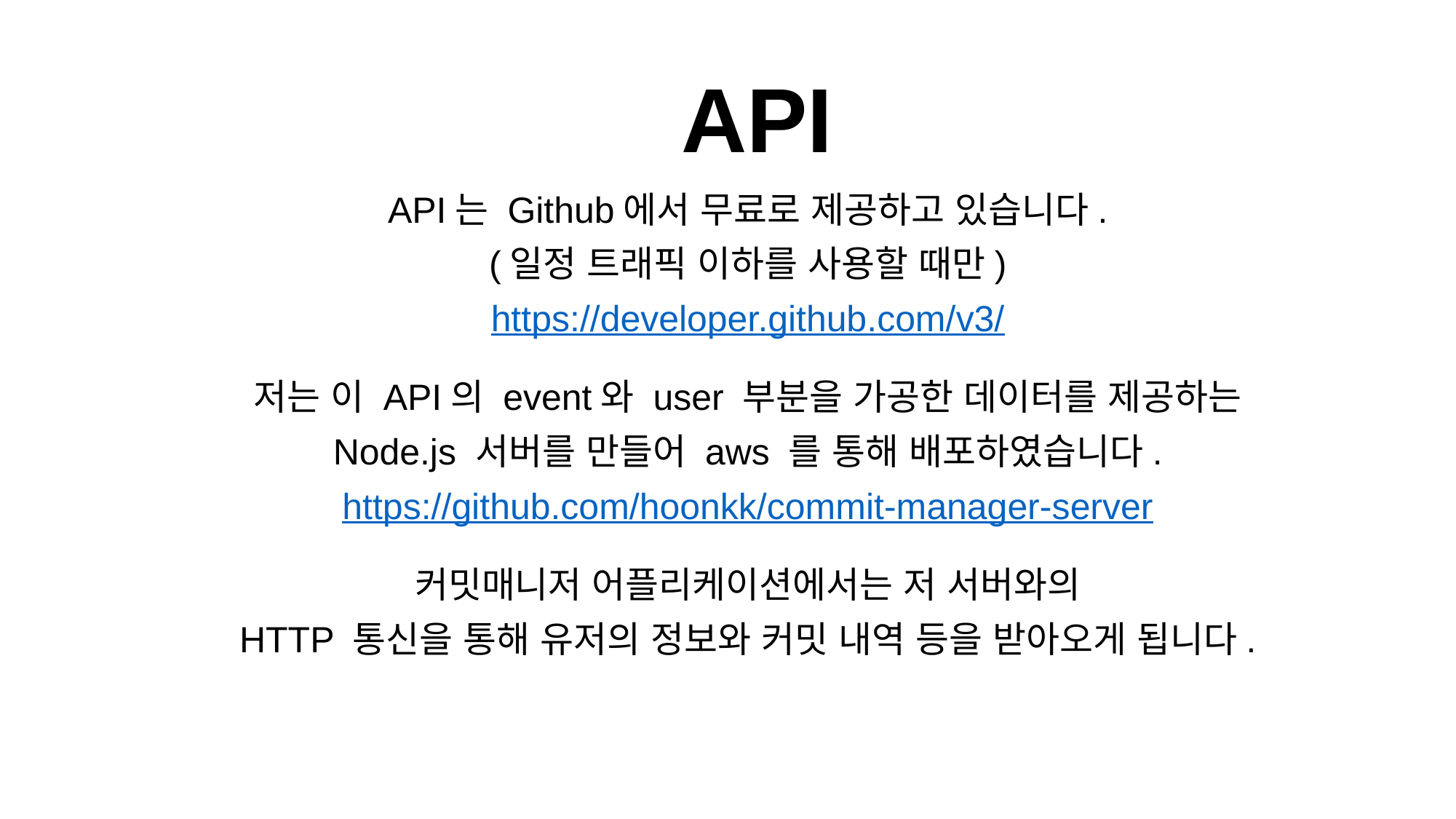

# API

API는 Github에서 무료로 제공하고 있습니다.
(일정 트래픽 이하를 사용할 때만)
https://developer.github.com/v3/
저는 이 API의 event와 user 부분을 가공한 데이터를 제공하는
Node.js 서버를 만들어 aws 를 통해 배포하였습니다.
https://github.com/hoonkk/commit-manager-server
커밋매니저 어플리케이션에서는 저 서버와의
HTTP 통신을 통해 유저의 정보와 커밋 내역 등을 받아오게 됩니다.